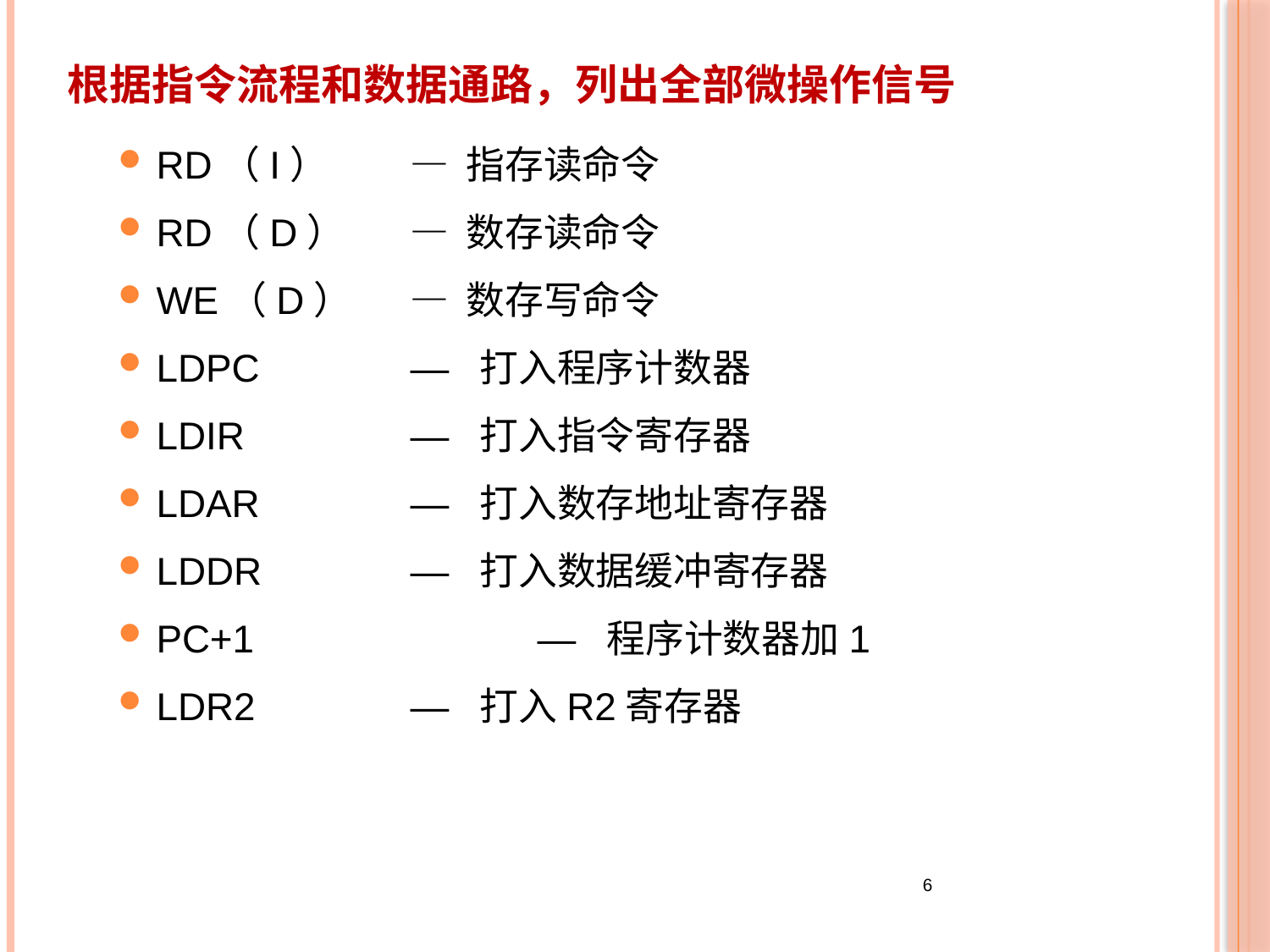

根据指令流程和数据通路，列出全部微操作信号
RD（I）  	—  指存读命令
RD（D） 	—  数存读命令
WE（D）	—  数存写命令
LDPC  		—  打入程序计数器
LDIR  		—  打入指令寄存器
LDAR		—  打入数存地址寄存器
LDDR		—  打入数据缓冲寄存器
PC+1   		—  程序计数器加1
LDR2  		—  打入R2寄存器
6